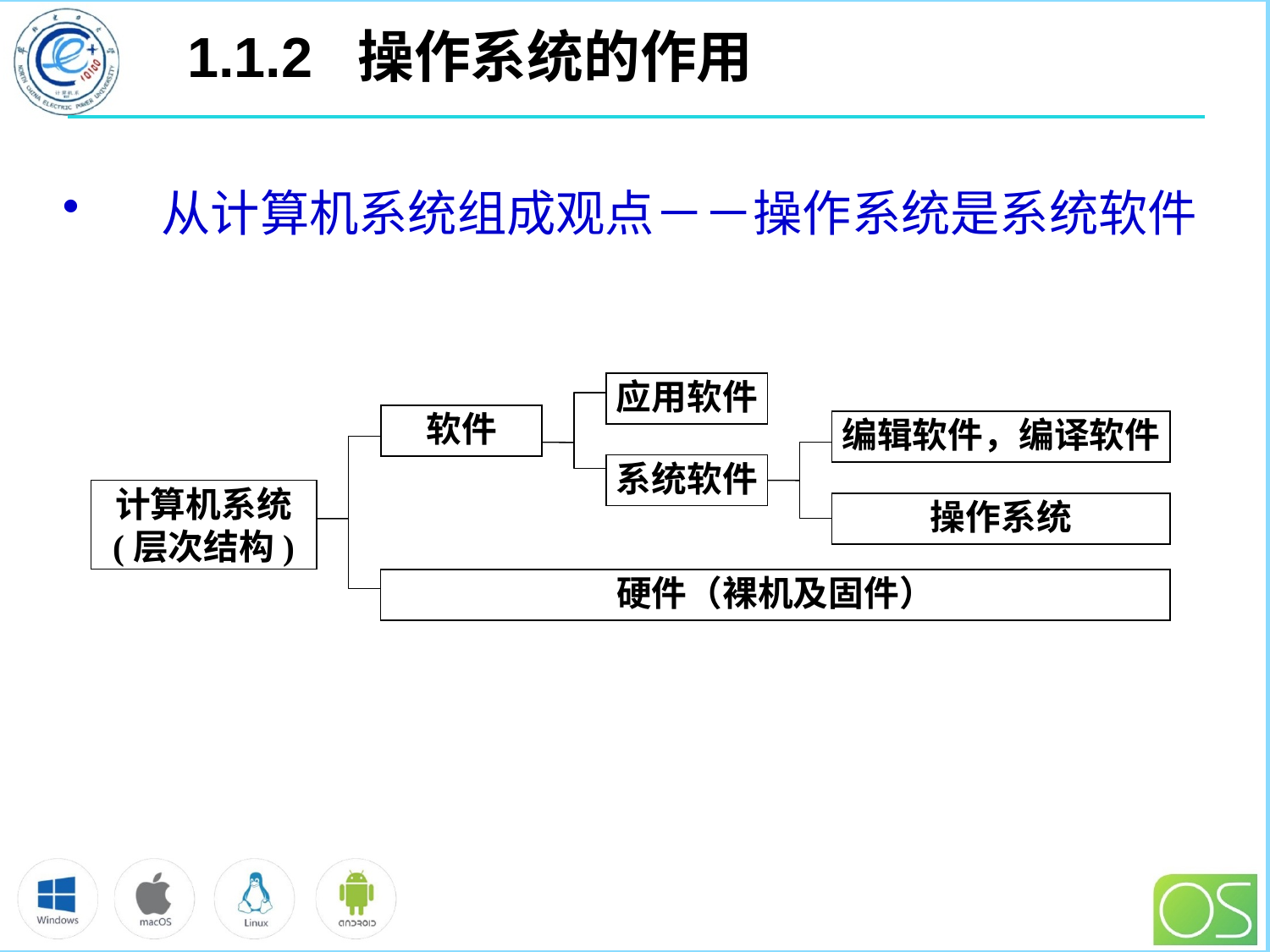

# 1.1.2  操作系统的作用
从计算机系统组成观点－－操作系统是系统软件

应用软件

软件
编辑软件，编译软件

系统软件
计算机系统
(层次结构)

操作系统

硬件（裸机及固件）